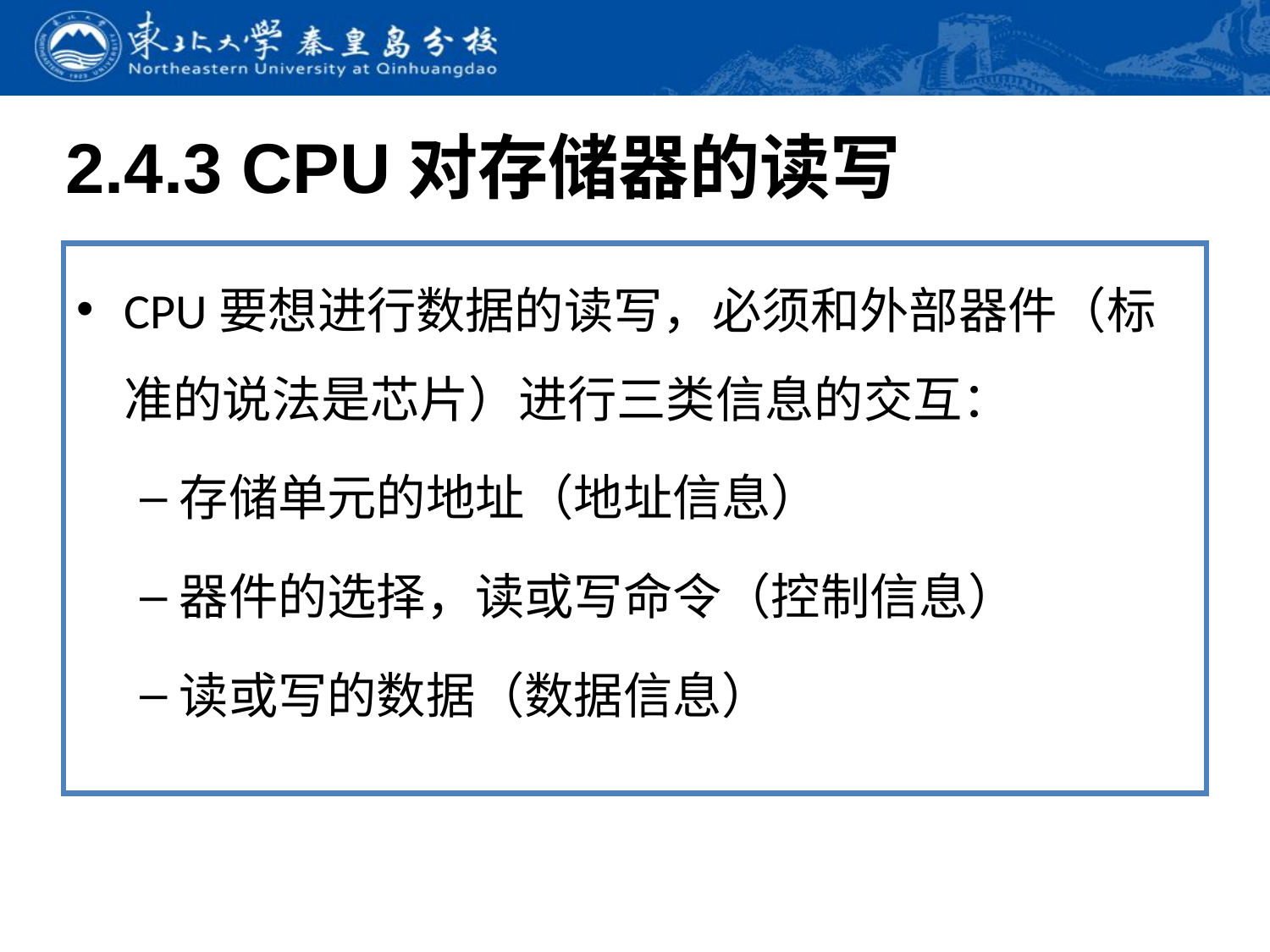

# 2.4.3 CPU对存储器的读写
CPU要想进行数据的读写，必须和外部器件（标准的说法是芯片）进行三类信息的交互：
存储单元的地址（地址信息）
器件的选择，读或写命令（控制信息）
读或写的数据（数据信息）